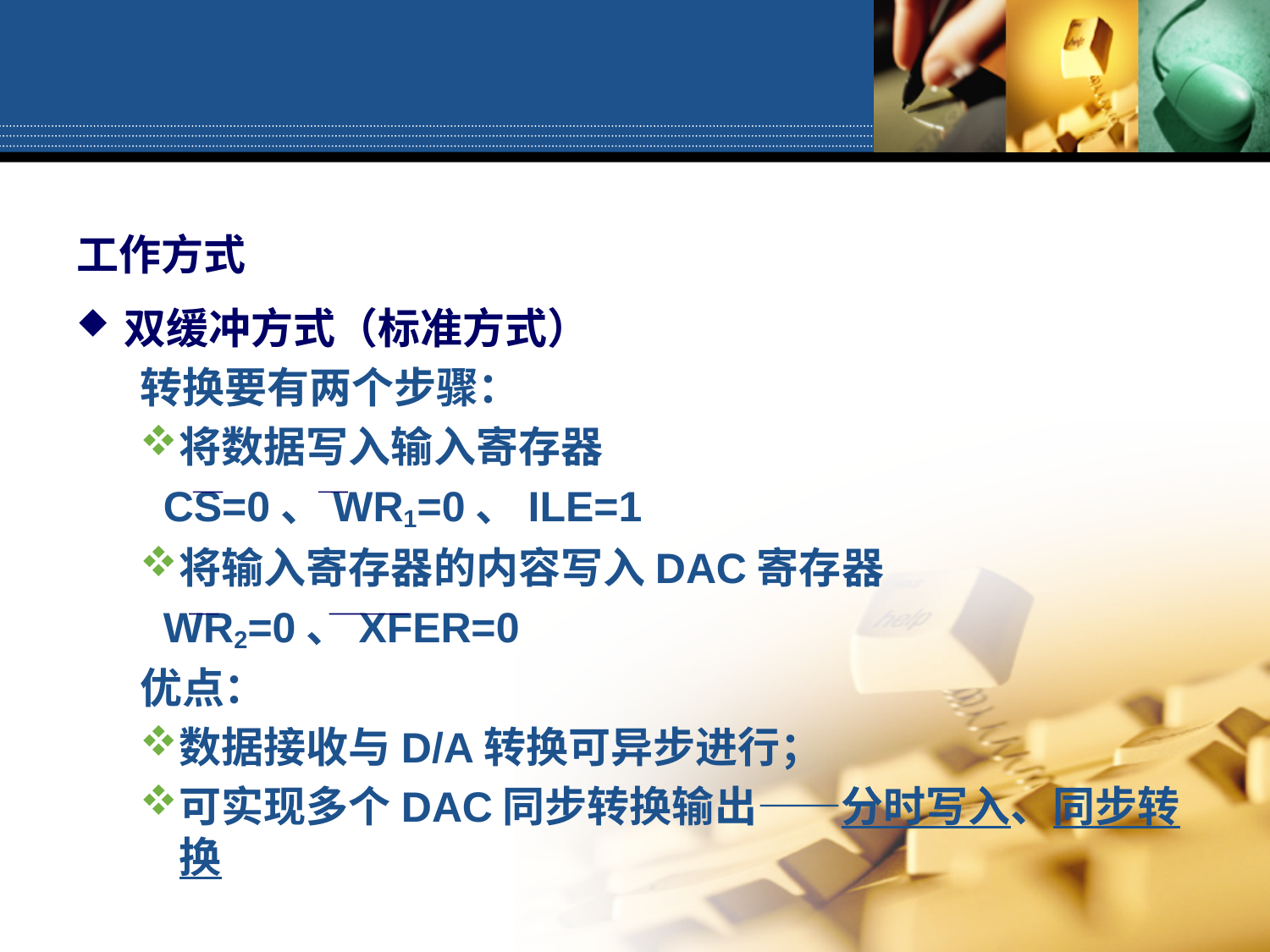

工作方式
双缓冲方式（标准方式）
转换要有两个步骤：
将数据写入输入寄存器
  CS=0、WR1=0、ILE=1
将输入寄存器的内容写入DAC寄存器
  WR2=0、XFER=0
优点：
数据接收与D/A转换可异步进行；
可实现多个DAC同步转换输出——分时写入、同步转换